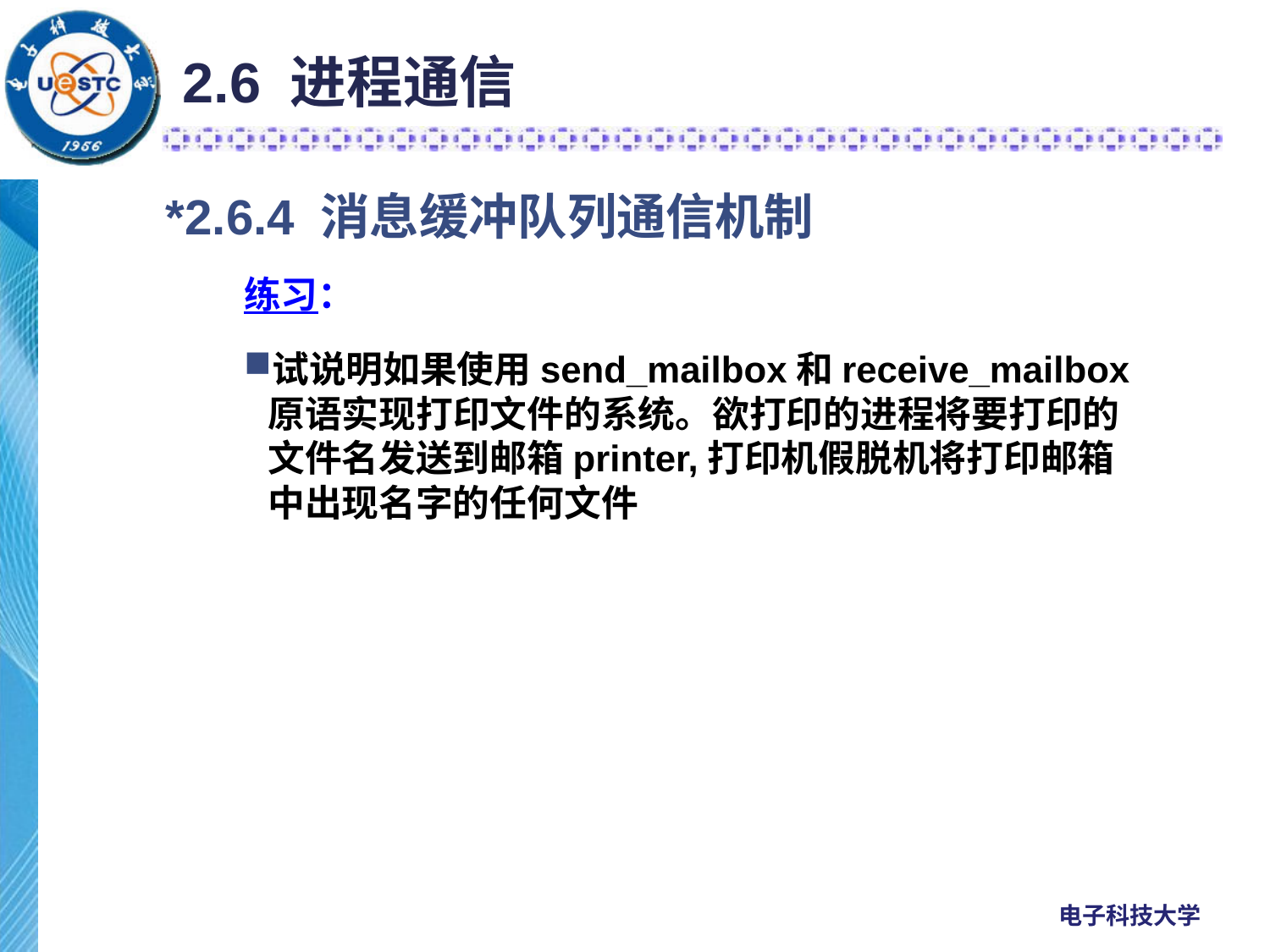

2.6 进程通信

*2.6.4 消息缓冲队列通信机制
练习：
试说明如果使用send_mailbox和receive_mailbox 原语实现打印文件的系统。欲打印的进程将要打印的文件名发送到邮箱printer,打印机假脱机将打印邮箱中出现名字的任何文件